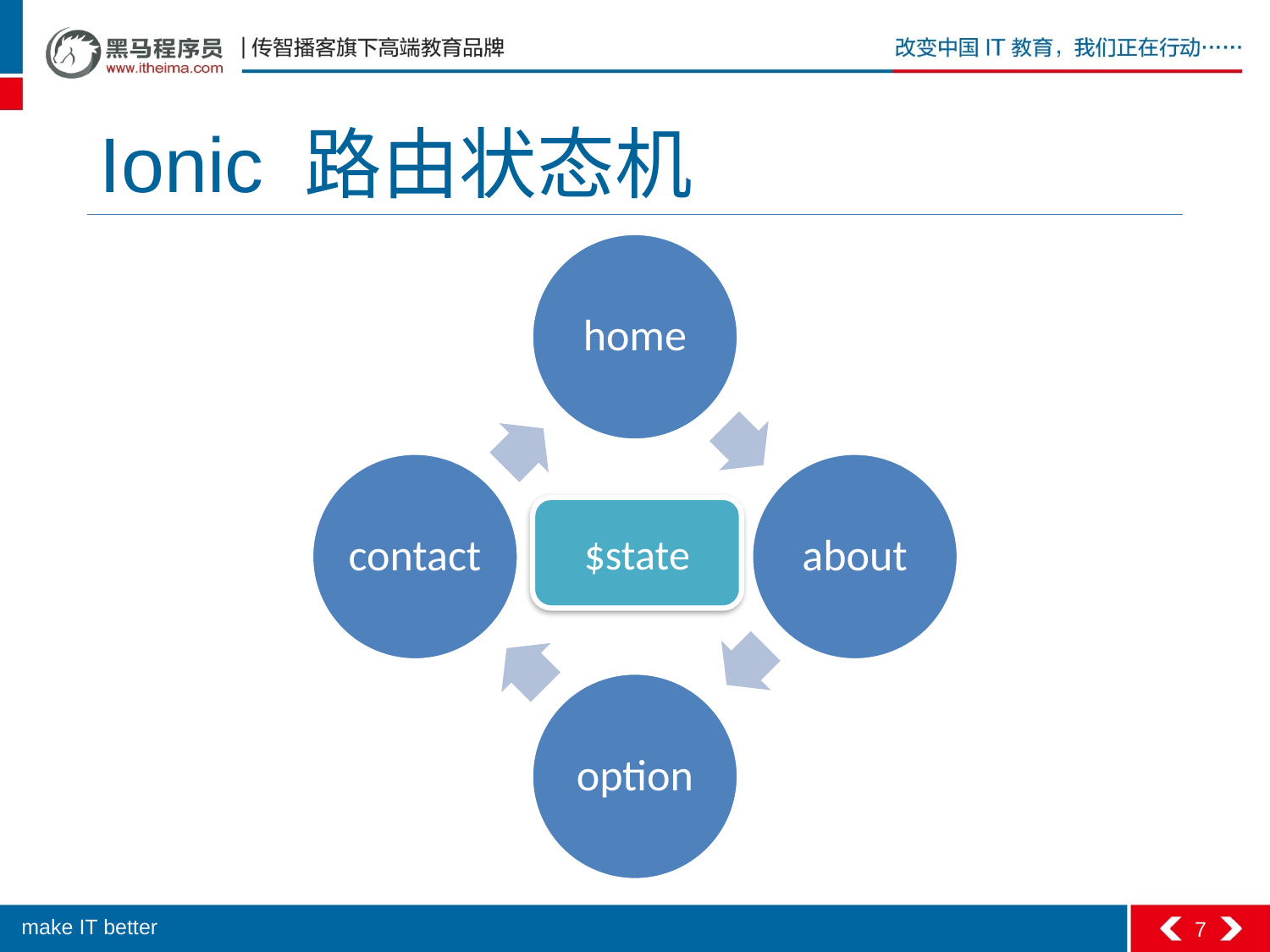

# Ionic 路由状态机
home

about

option

contact

$state
7

make IT better